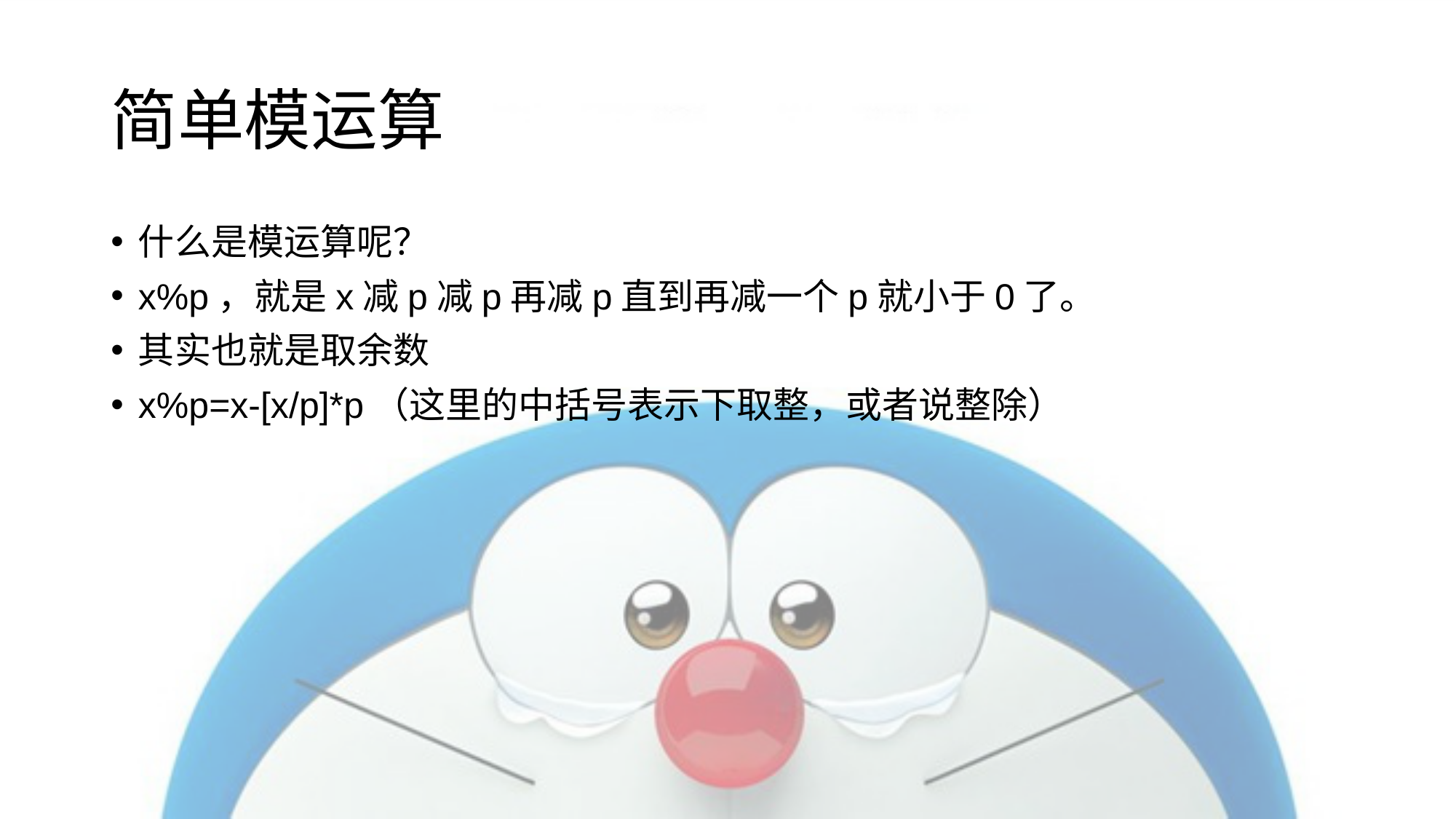

# 简单模运算
什么是模运算呢？
x%p，就是x减p减p再减p直到再减一个p就小于0了。
其实也就是取余数
x%p=x-[x/p]*p（这里的中括号表示下取整，或者说整除）